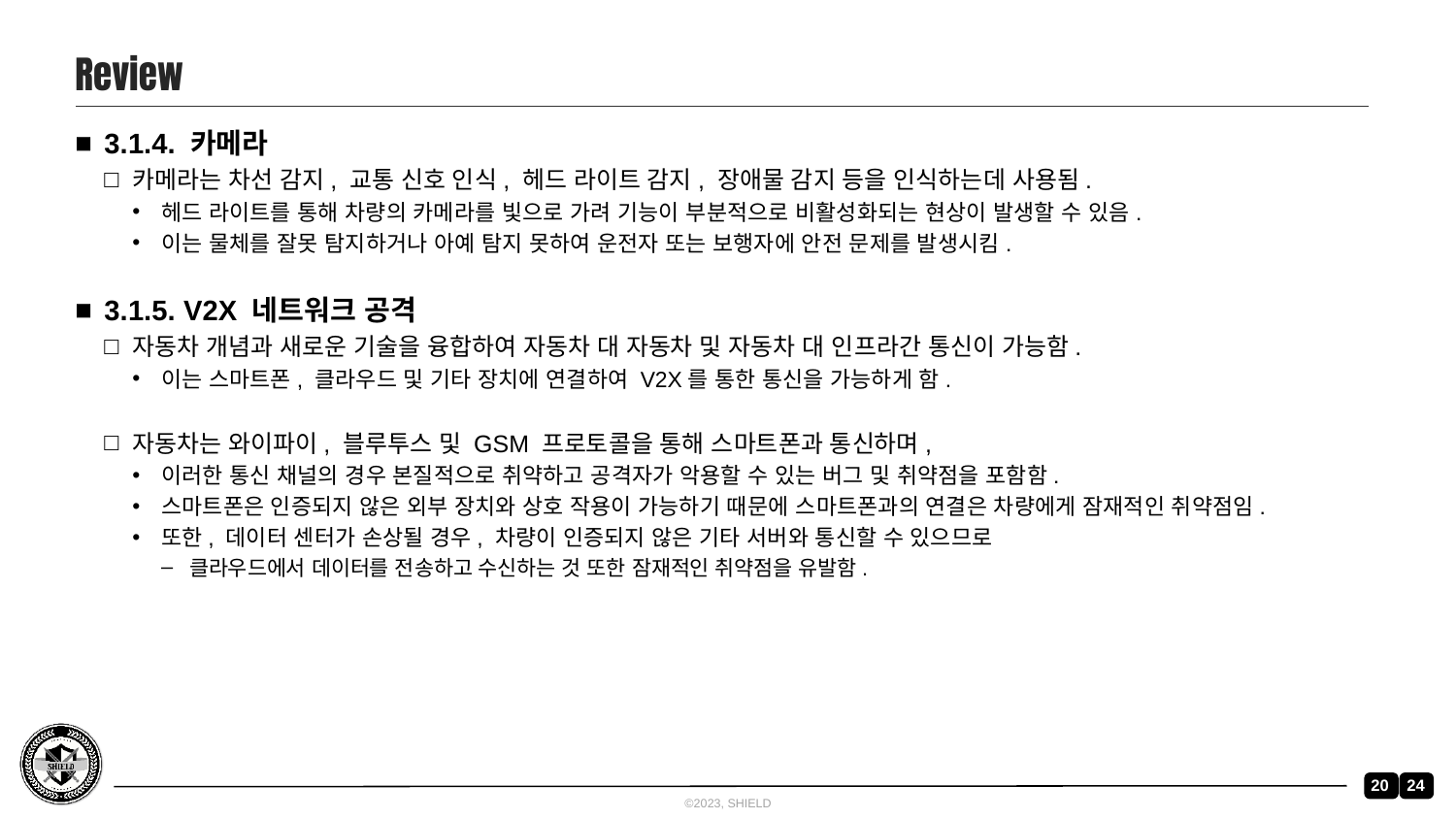

# Review
3.1.4. 카메라
카메라는 차선 감지, 교통 신호 인식, 헤드 라이트 감지, 장애물 감지 등을 인식하는데 사용됨.
헤드 라이트를 통해 차량의 카메라를 빛으로 가려 기능이 부분적으로 비활성화되는 현상이 발생할 수 있음.
이는 물체를 잘못 탐지하거나 아예 탐지 못하여 운전자 또는 보행자에 안전 문제를 발생시킴.

3.1.5. V2X 네트워크 공격
자동차 개념과 새로운 기술을 융합하여 자동차 대 자동차 및 자동차 대 인프라간 통신이 가능함.
이는 스마트폰, 클라우드 및 기타 장치에 연결하여 V2X를 통한 통신을 가능하게 함.

자동차는 와이파이, 블루투스 및 GSM 프로토콜을 통해 스마트폰과 통신하며,
이러한 통신 채널의 경우 본질적으로 취약하고 공격자가 악용할 수 있는 버그 및 취약점을 포함함.
스마트폰은 인증되지 않은 외부 장치와 상호 작용이 가능하기 때문에 스마트폰과의 연결은 차량에게 잠재적인 취약점임.
또한, 데이터 센터가 손상될 경우, 차량이 인증되지 않은 기타 서버와 통신할 수 있으므로
클라우드에서 데이터를 전송하고 수신하는 것 또한 잠재적인 취약점을 유발함.